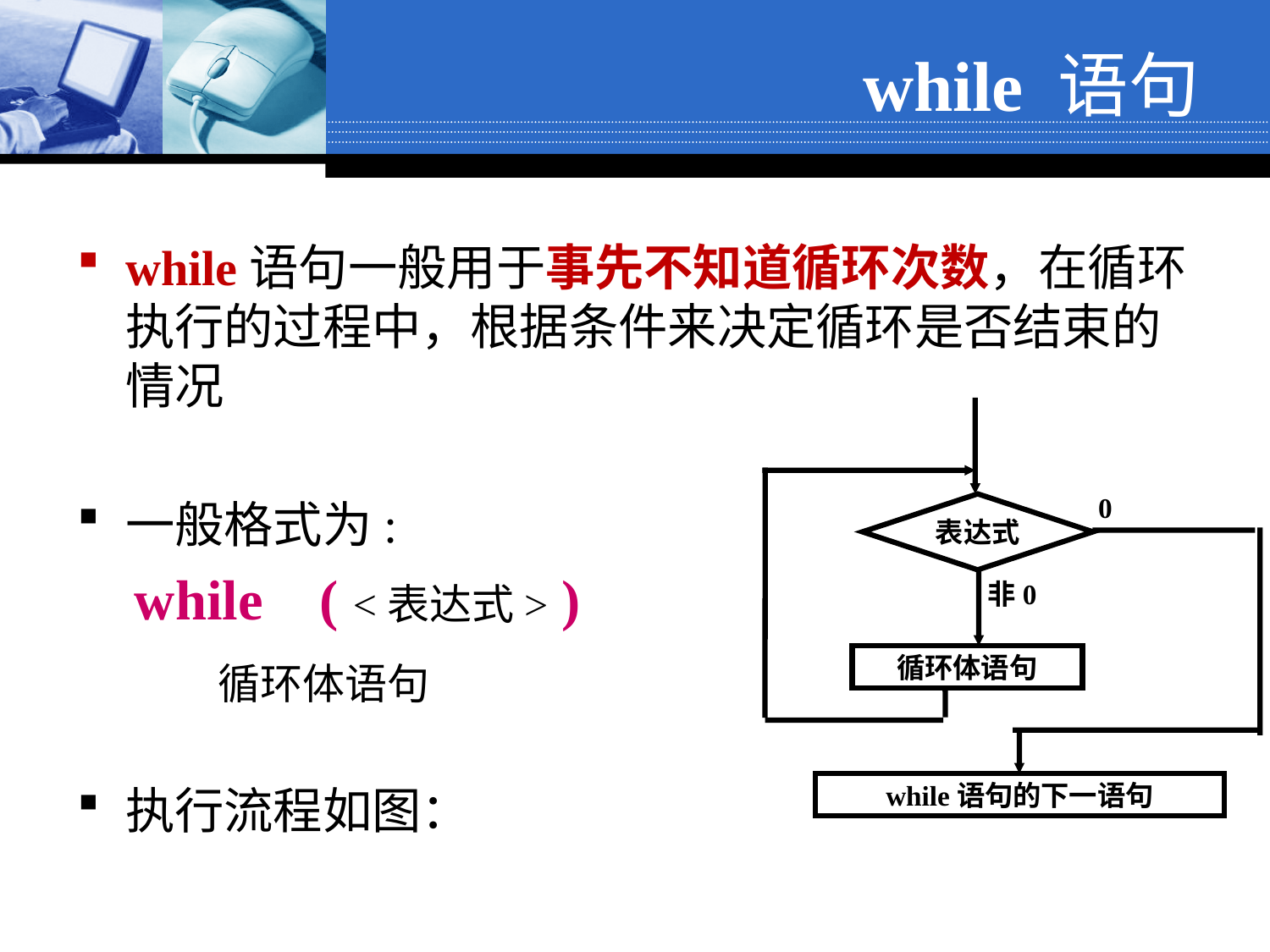

# while 语句
while语句一般用于事先不知道循环次数，在循环执行的过程中，根据条件来决定循环是否结束的情况

一般格式为:
    while    ( <表达式> )
          循环体语句

执行流程如图：

0
表达式

非0
循环体语句

while语句的下一语句